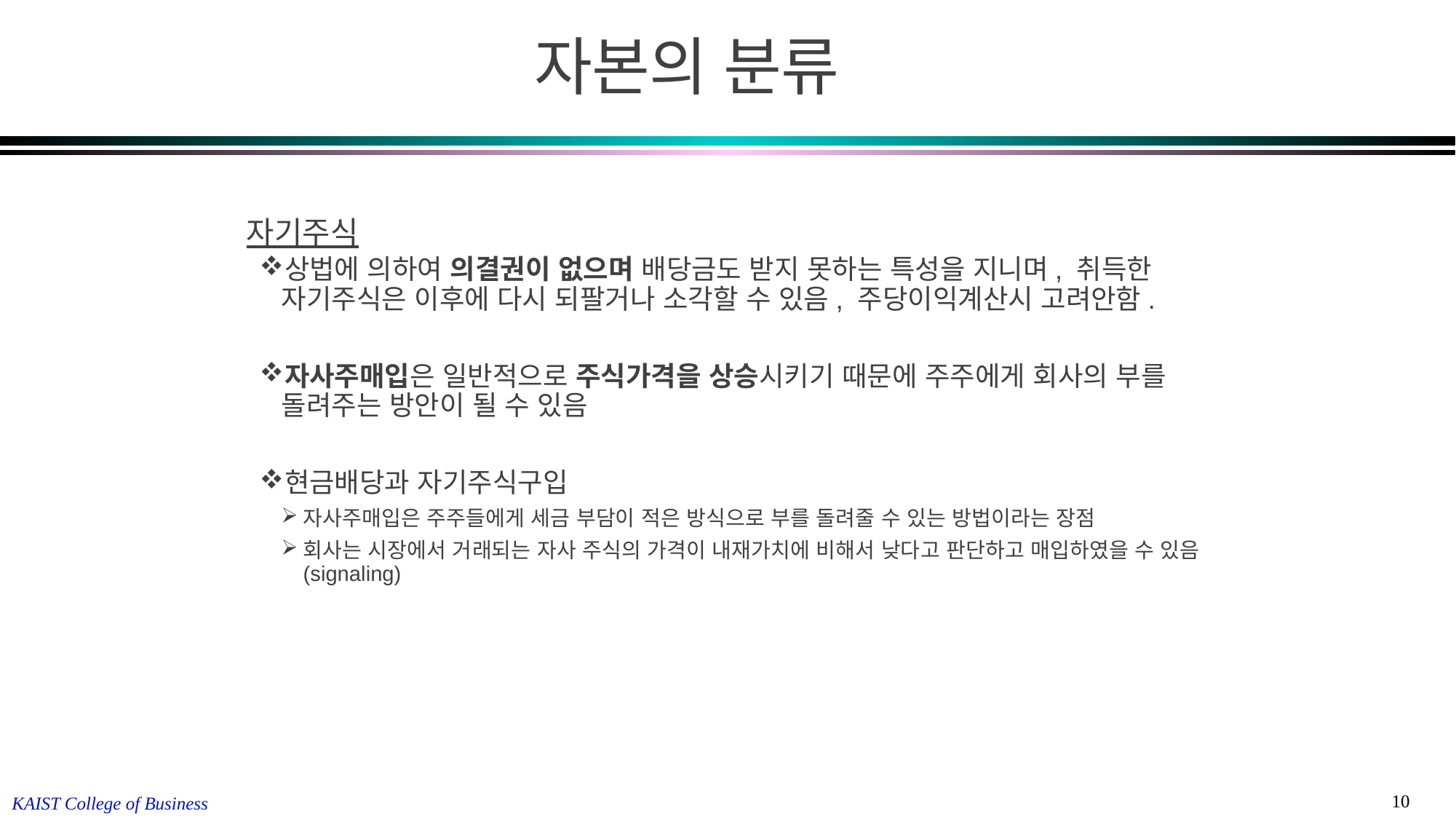

자본의 분류
자기주식
상법에 의하여 의결권이 없으며 배당금도 받지 못하는 특성을 지니며, 취득한 자기주식은 이후에 다시 되팔거나 소각할 수 있음, 주당이익계산시 고려안함.

자사주매입은 일반적으로 주식가격을 상승시키기 때문에 주주에게 회사의 부를 돌려주는 방안이 될 수 있음

현금배당과 자기주식구입
자사주매입은 주주들에게 세금 부담이 적은 방식으로 부를 돌려줄 수 있는 방법이라는 장점
회사는 시장에서 거래되는 자사 주식의 가격이 내재가치에 비해서 낮다고 판단하고 매입하였을 수 있음(signaling)